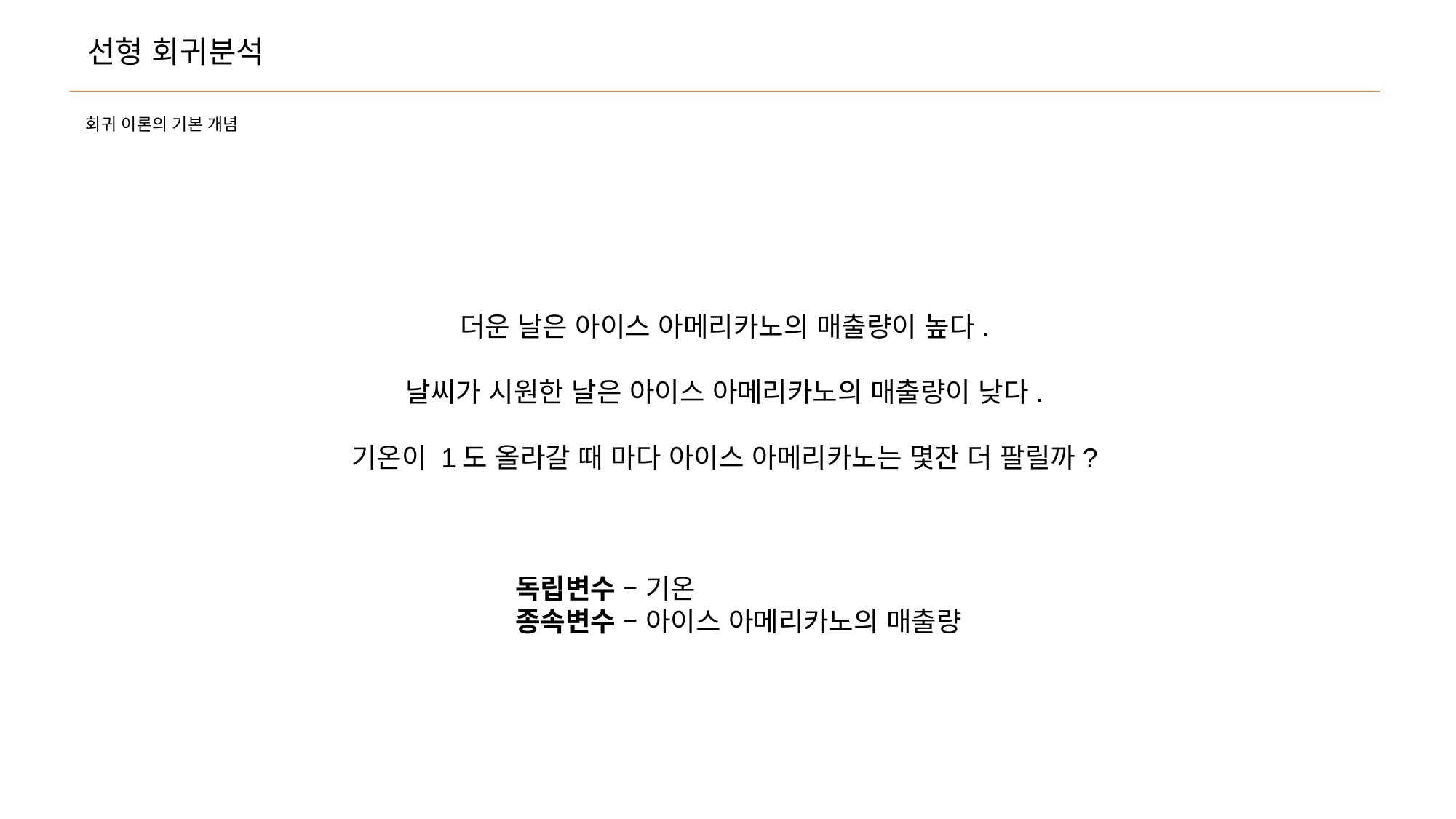

선형 회귀분석
회귀 이론의 기본 개념
더운 날은 아이스 아메리카노의 매출량이 높다.

날씨가 시원한 날은 아이스 아메리카노의 매출량이 낮다.

기온이 1도 올라갈 때 마다 아이스 아메리카노는 몇잔 더 팔릴까?

독립변수 – 기온
종속변수 – 아이스 아메리카노의 매출량